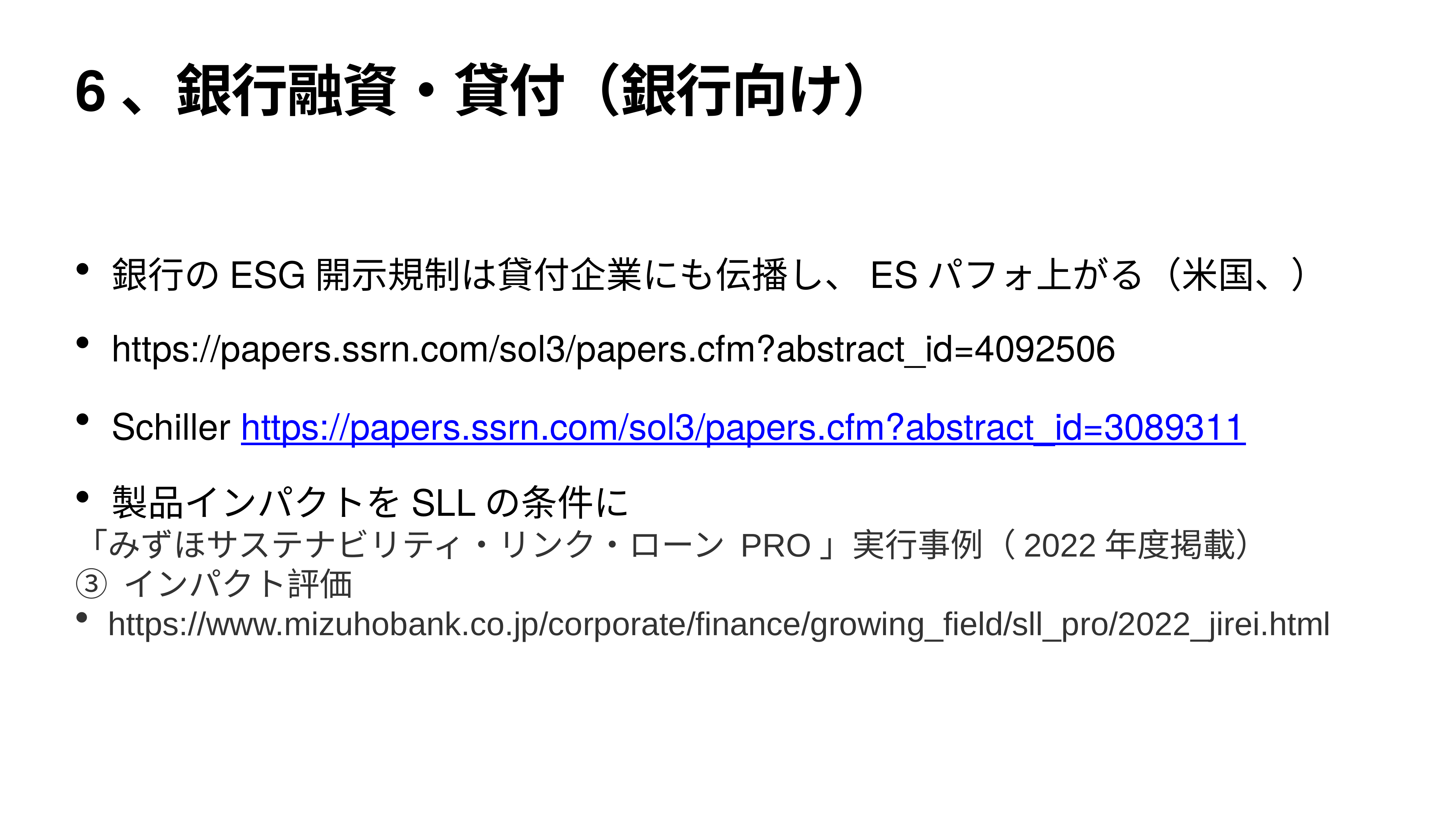

# 6、銀行融資・貸付（銀行向け）

銀行のESG開示規制は貸付企業にも伝播し、ESパフォ上がる（米国、）
https://papers.ssrn.com/sol3/papers.cfm?abstract_id=4092506
Schiller https://papers.ssrn.com/sol3/papers.cfm?abstract_id=3089311
製品インパクトをSLLの条件に
「みずほサステナビリティ・リンク・ローン PRO」実行事例（2022年度掲載）
③ インパクト評価
https://www.mizuhobank.co.jp/corporate/finance/growing_field/sll_pro/2022_jirei.html